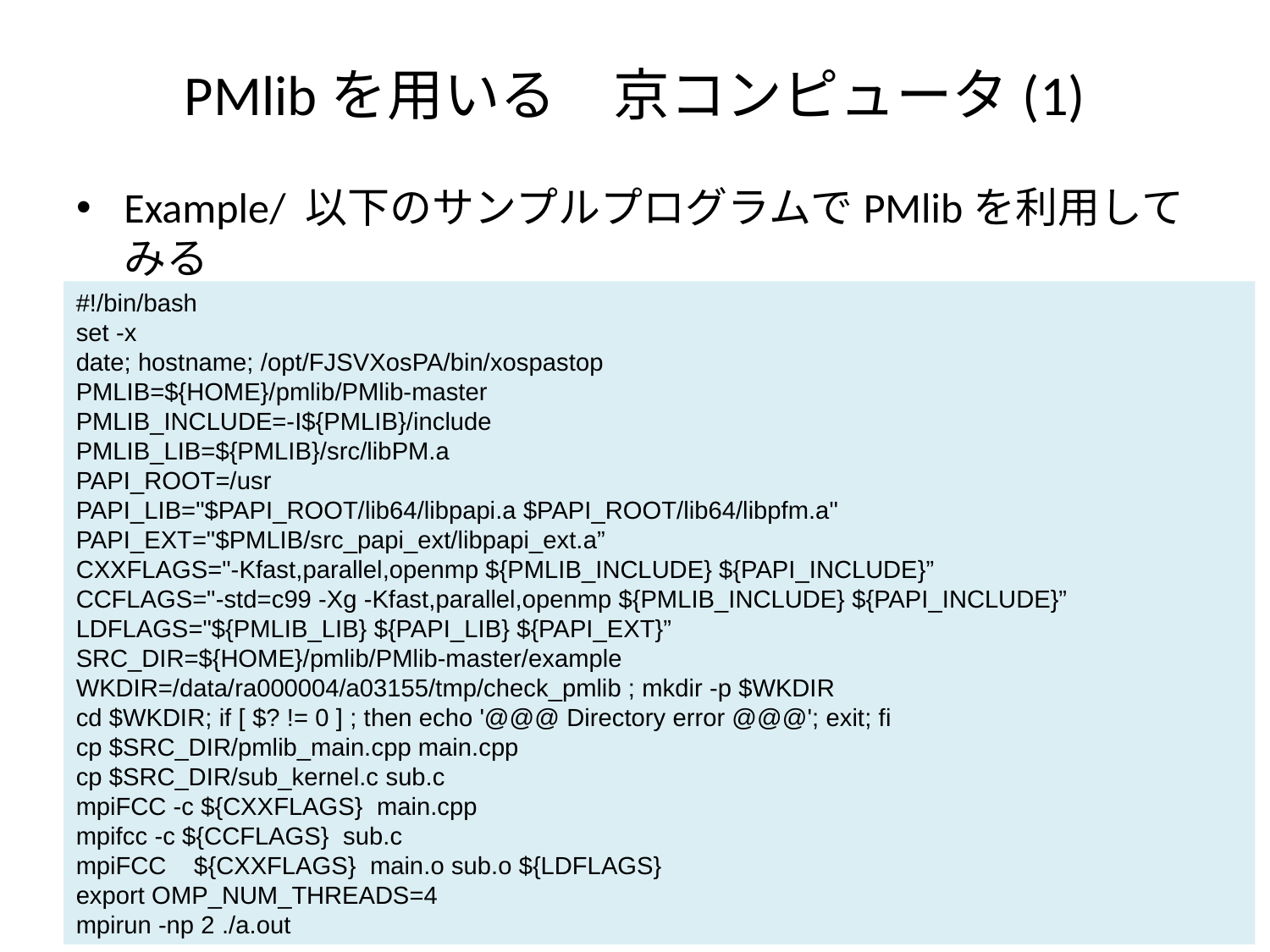

# PMlibを用いる　京コンピュータ(1)
Example/ 以下のサンプルプログラムでPMlibを利用してみる

#!/bin/bash
set -x
date; hostname; /opt/FJSVXosPA/bin/xospastop
PMLIB=${HOME}/pmlib/PMlib-master
PMLIB_INCLUDE=-I${PMLIB}/include
PMLIB_LIB=${PMLIB}/src/libPM.a
PAPI_ROOT=/usr
PAPI_LIB="$PAPI_ROOT/lib64/libpapi.a $PAPI_ROOT/lib64/libpfm.a"
PAPI_EXT="$PMLIB/src_papi_ext/libpapi_ext.a”
CXXFLAGS="-Kfast,parallel,openmp ${PMLIB_INCLUDE} ${PAPI_INCLUDE}”
CCFLAGS="-std=c99 -Xg -Kfast,parallel,openmp ${PMLIB_INCLUDE} ${PAPI_INCLUDE}”
LDFLAGS="${PMLIB_LIB} ${PAPI_LIB} ${PAPI_EXT}”
SRC_DIR=${HOME}/pmlib/PMlib-master/example
WKDIR=/data/ra000004/a03155/tmp/check_pmlib ; mkdir -p $WKDIR
cd $WKDIR; if [ $? != 0 ] ; then echo '@@@ Directory error @@@'; exit; fi
cp $SRC_DIR/pmlib_main.cpp main.cpp
cp $SRC_DIR/sub_kernel.c sub.c
mpiFCC -c ${CXXFLAGS}  main.cpp
mpifcc -c ${CCFLAGS}  sub.c
mpiFCC    ${CXXFLAGS}  main.o sub.o ${LDFLAGS}
export OMP_NUM_THREADS=4
mpirun -np 2 ./a.out